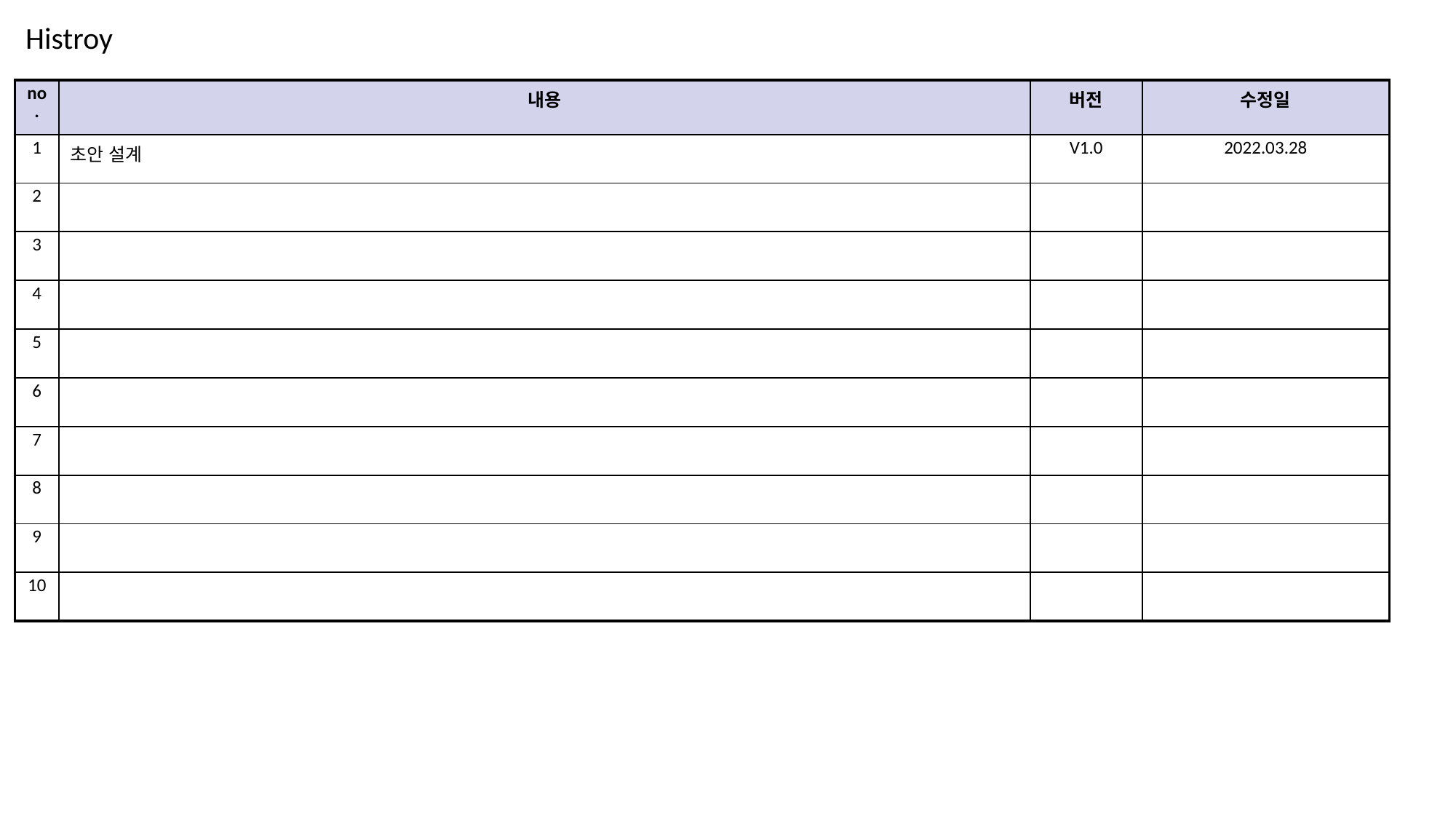

Histroy
| no. | 내용 | 버전 | 수정일 |
| --- | --- | --- | --- |
| 1 | 초안 설계 | V1.0 | 2022.03.28 |
| 2 |  |  |  |
| 3 |  |  |  |
| 4 |  |  |  |
| 5 |  |  |  |
| 6 |  |  |  |
| 7 |  |  |  |
| 8 |  |  |  |
| 9 |  |  |  |
| 10 |  |  |  |